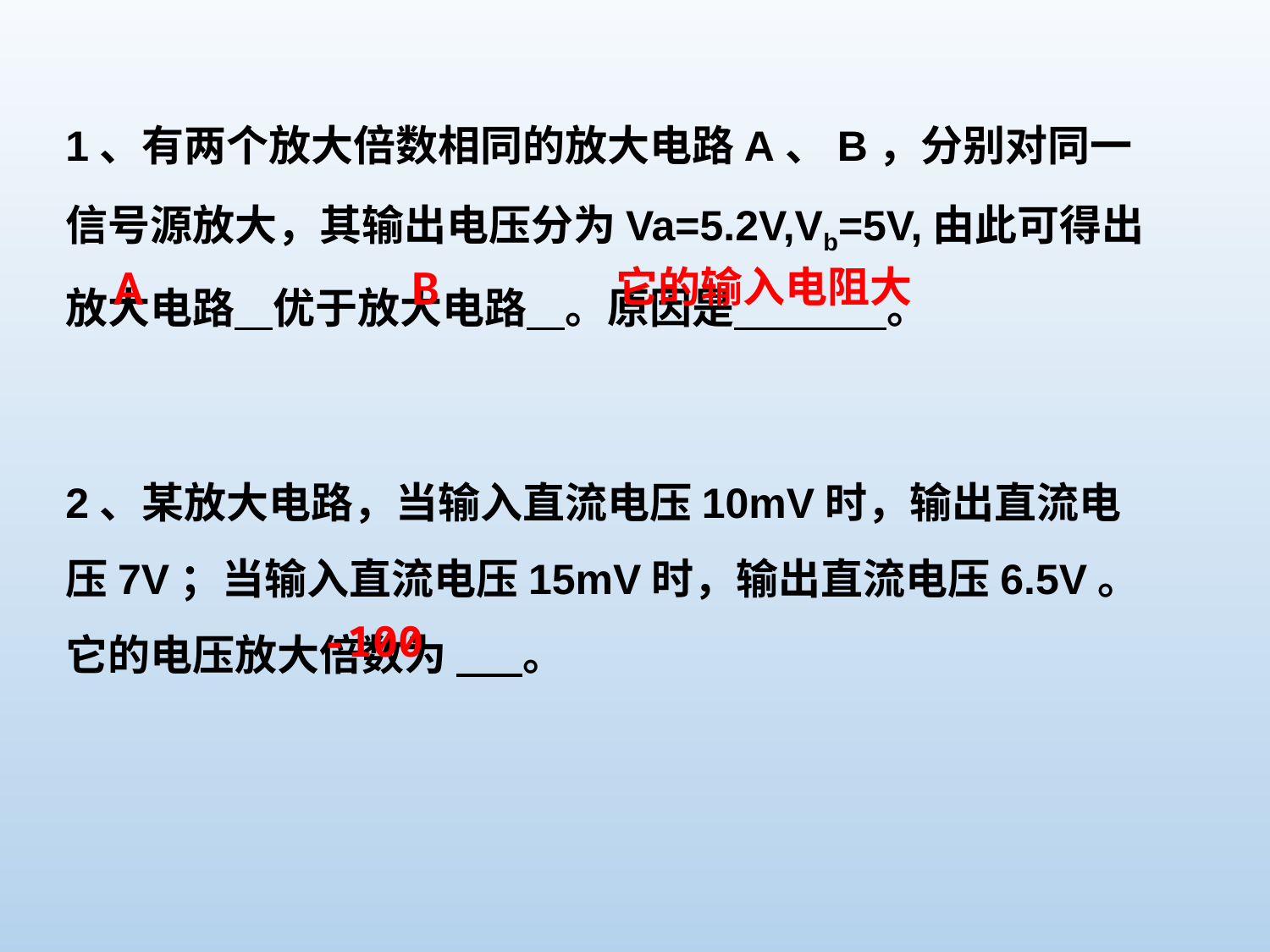

1、有两个放大倍数相同的放大电路A、B，分别对同一信号源放大，其输出电压分为Va=5.2V,Vb=5V,由此可得出放大电路    优于放大电路    。原因是                。

2、某放大电路，当输入直流电压10mV时，输出直流电压7V；当输入直流电压15mV时，输出直流电压6.5V。它的电压放大倍数为        。
A
B
它的输入电阻大
-100